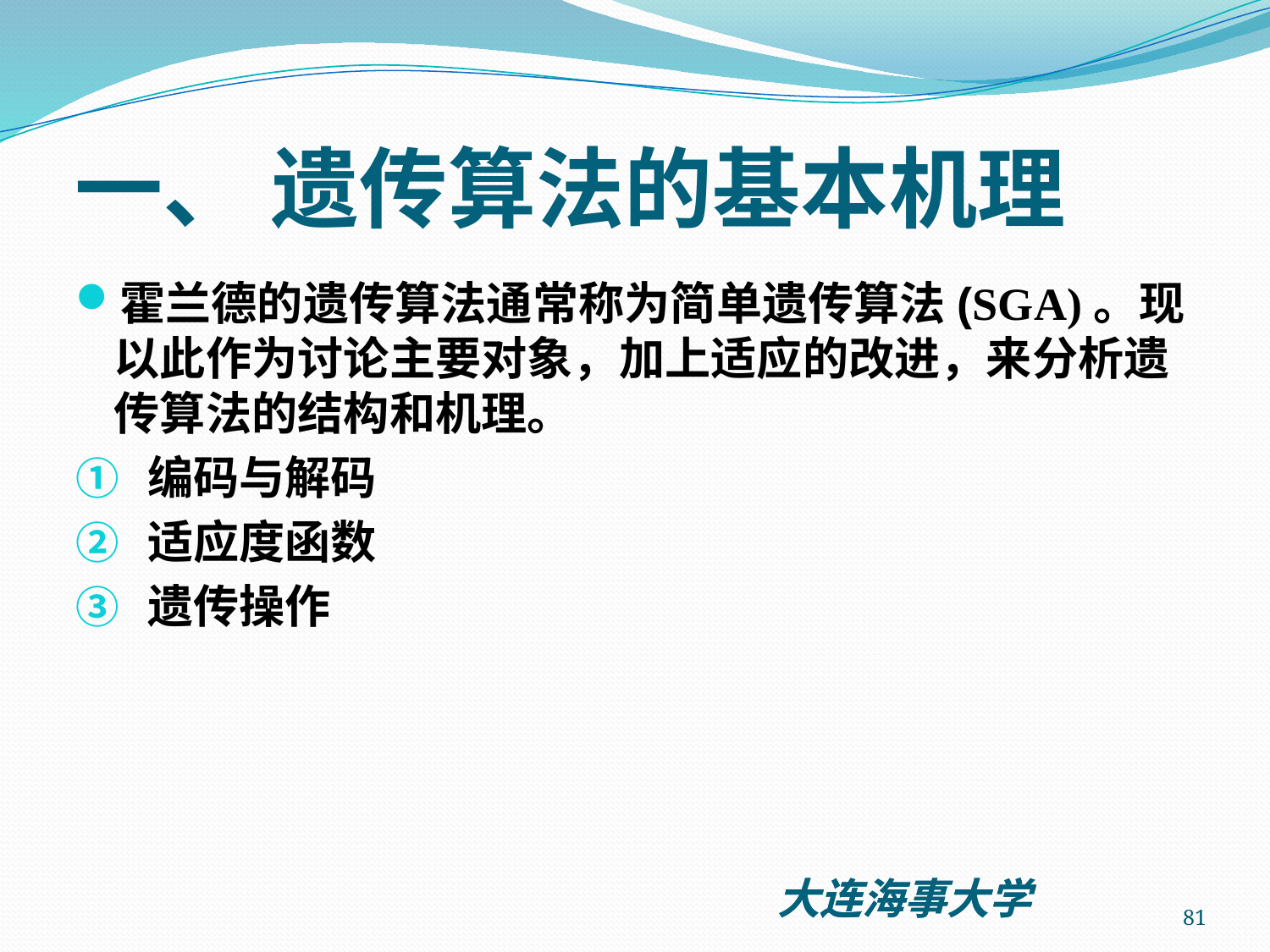

# 一、 遗传算法的基本机理
霍兰德的遗传算法通常称为简单遗传算法(SGA)。现以此作为讨论主要对象，加上适应的改进，来分析遗传算法的结构和机理。
编码与解码
适应度函数
遗传操作
81